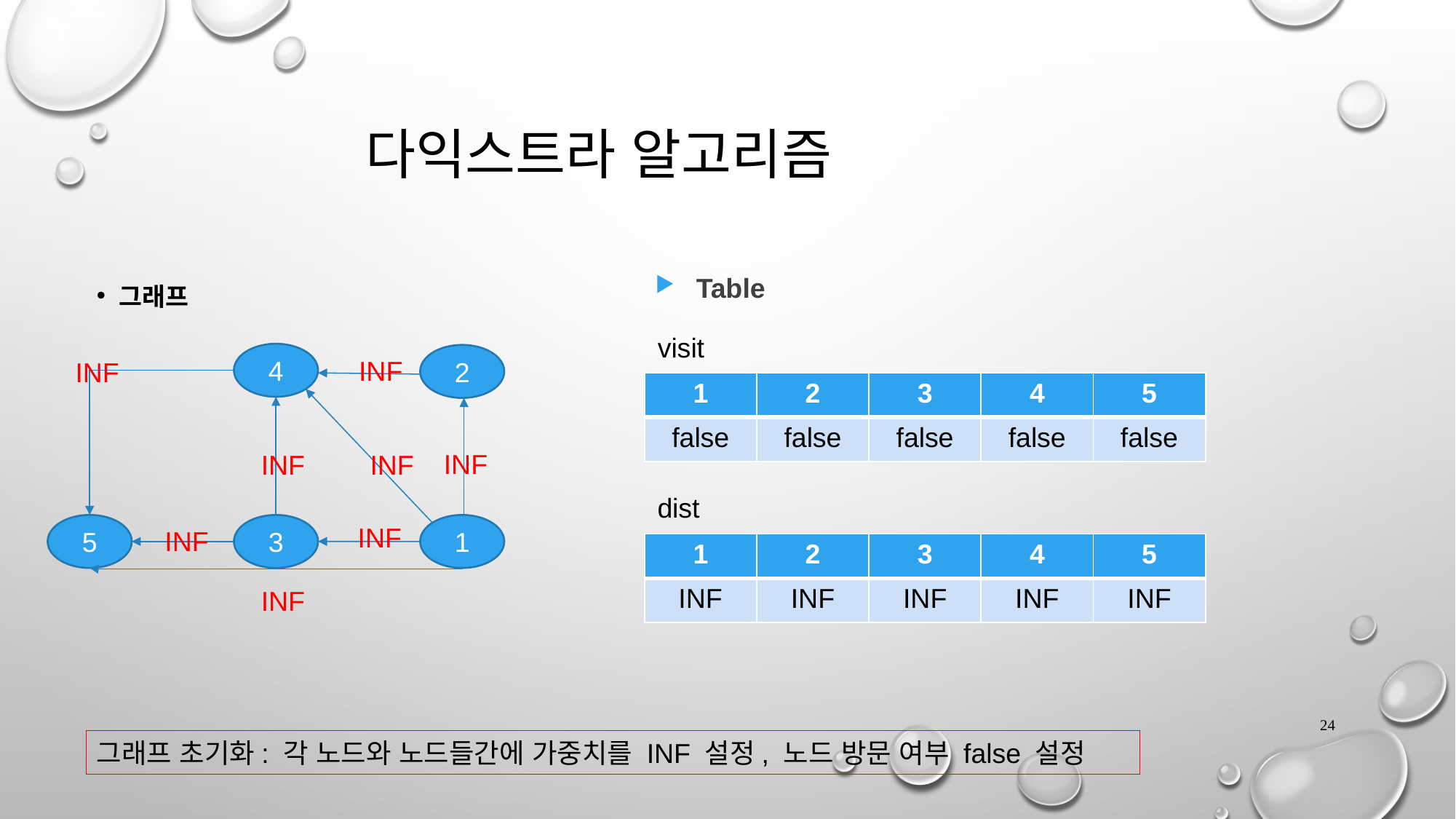

# 다익스트라 알고리즘
Table
그래프
visit
4
2
INF
INF
| 1 | 2 | 3 | 4 | 5 |
| --- | --- | --- | --- | --- |
| false | false | false | false | false |
INF
INF
INF
dist
1
3
5
INF
INF
| 1 | 2 | 3 | 4 | 5 |
| --- | --- | --- | --- | --- |
| INF | INF | INF | INF | INF |
INF
24
그래프 초기화: 각 노드와 노드들간에 가중치를 INF 설정, 노드 방문 여부 false 설정